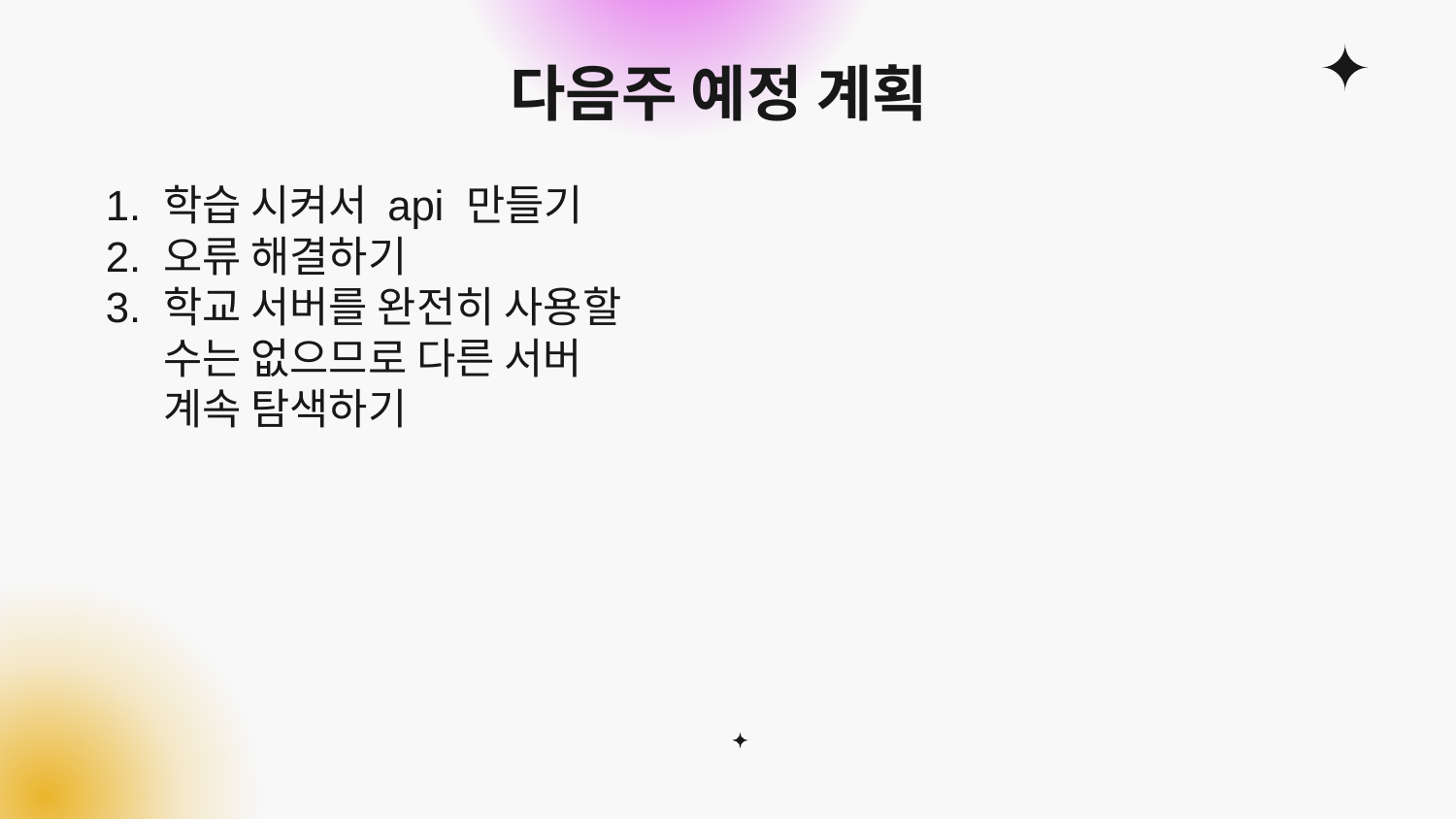

# 다음주 예정 계획
학습 시켜서 api 만들기
오류 해결하기
학교 서버를 완전히 사용할 수는 없으므로 다른 서버 계속 탐색하기